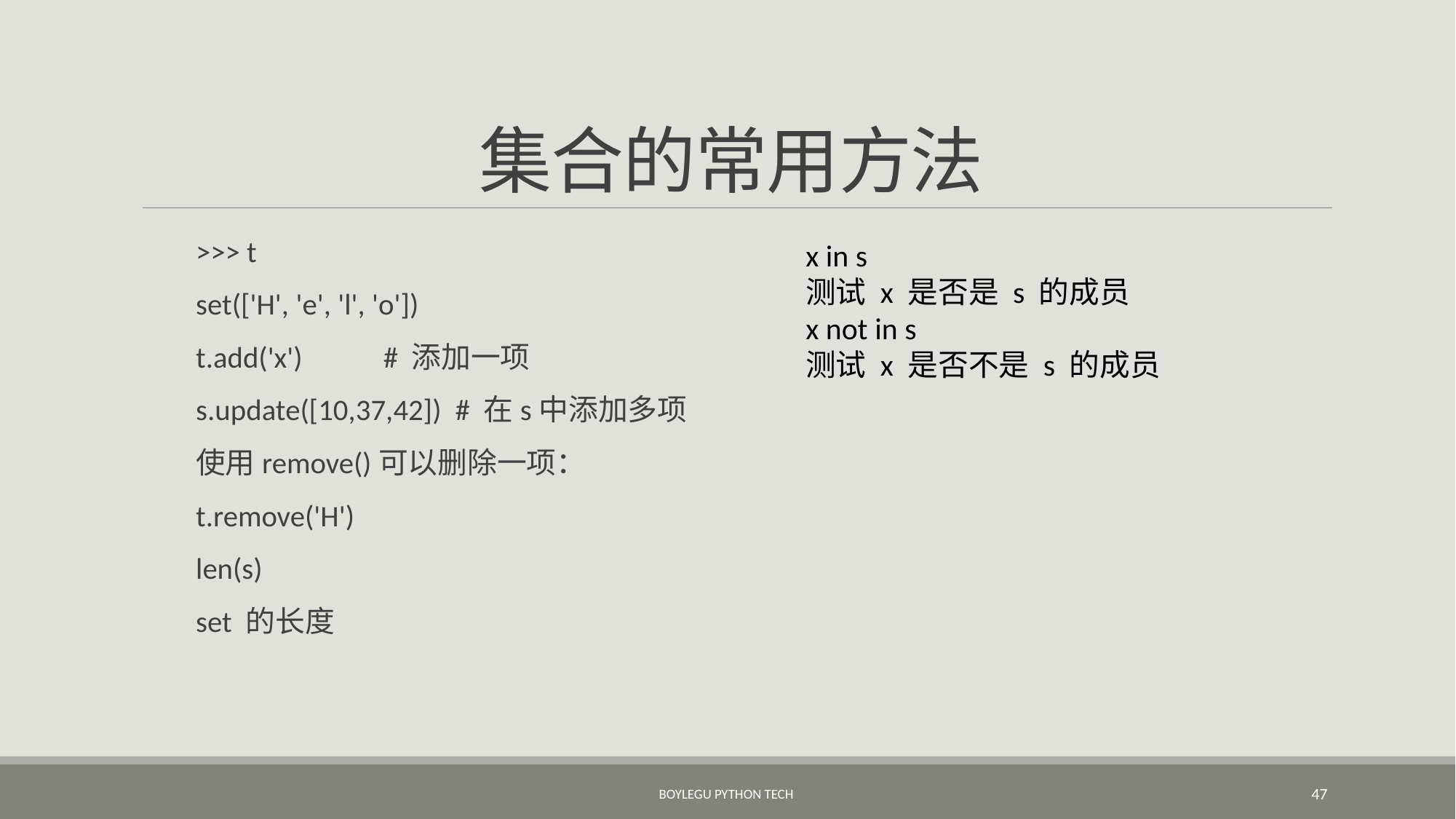

# 集合的常用方法
>>> t
set(['H', 'e', 'l', 'o'])
t.add('x')            # 添加一项
s.update([10,37,42])  # 在s中添加多项
使用remove()可以删除一项：
t.remove('H')
len(s)
set 的长度

x in s
测试 x 是否是 s 的成员
x not in s
测试 x 是否不是 s 的成员

BoyleGu Python Tech
47